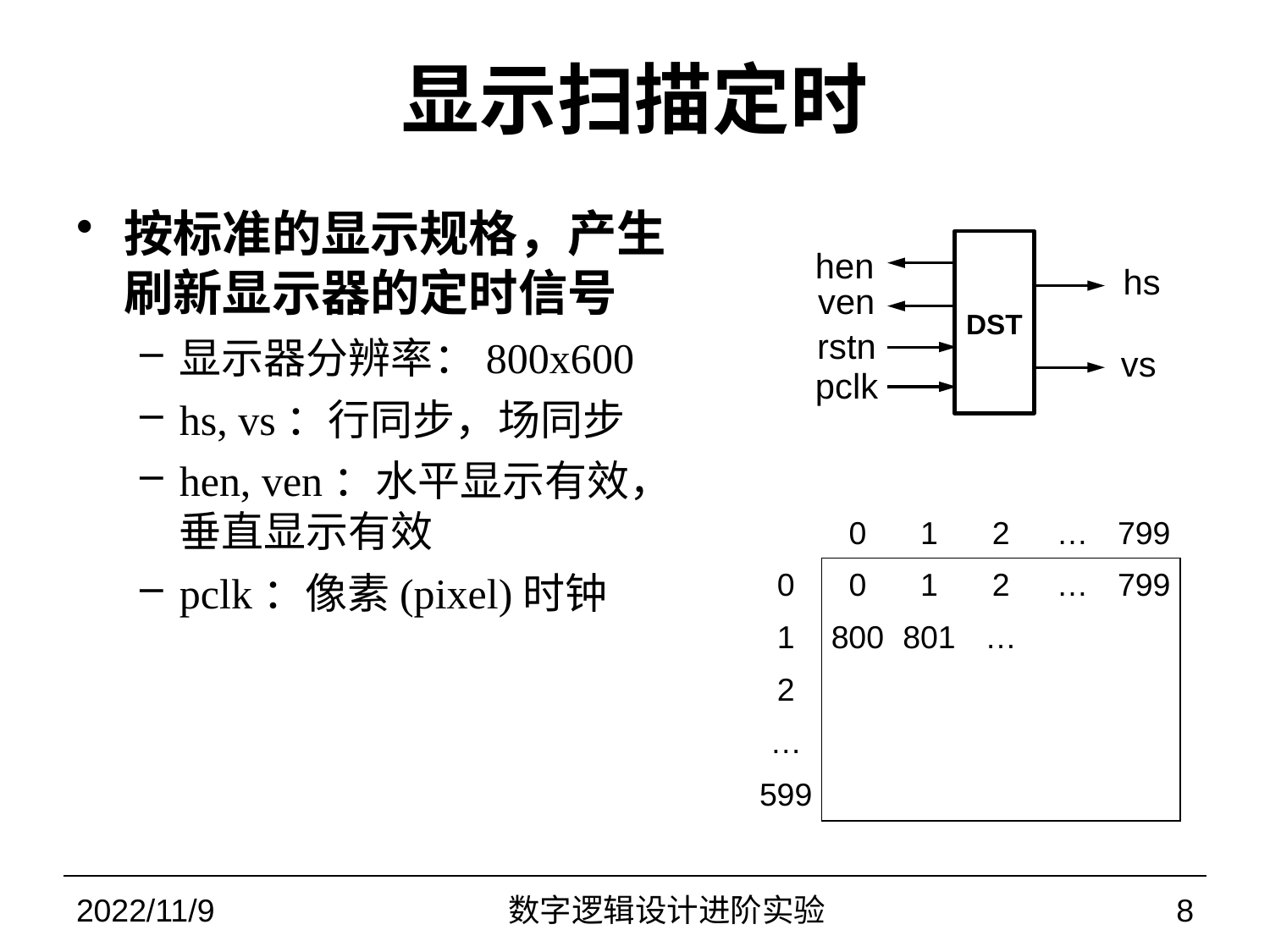

# 显示扫描定时
按标准的显示规格，产生刷新显示器的定时信号
显示器分辨率：800x600
hs, vs：行同步，场同步
hen, ven：水平显示有效，垂直显示有效
pclk：像素(pixel)时钟

hen
hs
ven
DST
rstn
vs
pclk
|  | 0 | 1 | 2 | … | 799 |
| --- | --- | --- | --- | --- | --- |
| 0 | 0 | 1 | 2 | … | 799 |
| 1 | 800 | 801 | … |  |  |
| 2 |  |  |  |  |  |
| … |  |  |  |  |  |
| 599 |  |  |  |  |  |
2022/11/9
数字逻辑设计进阶实验
8